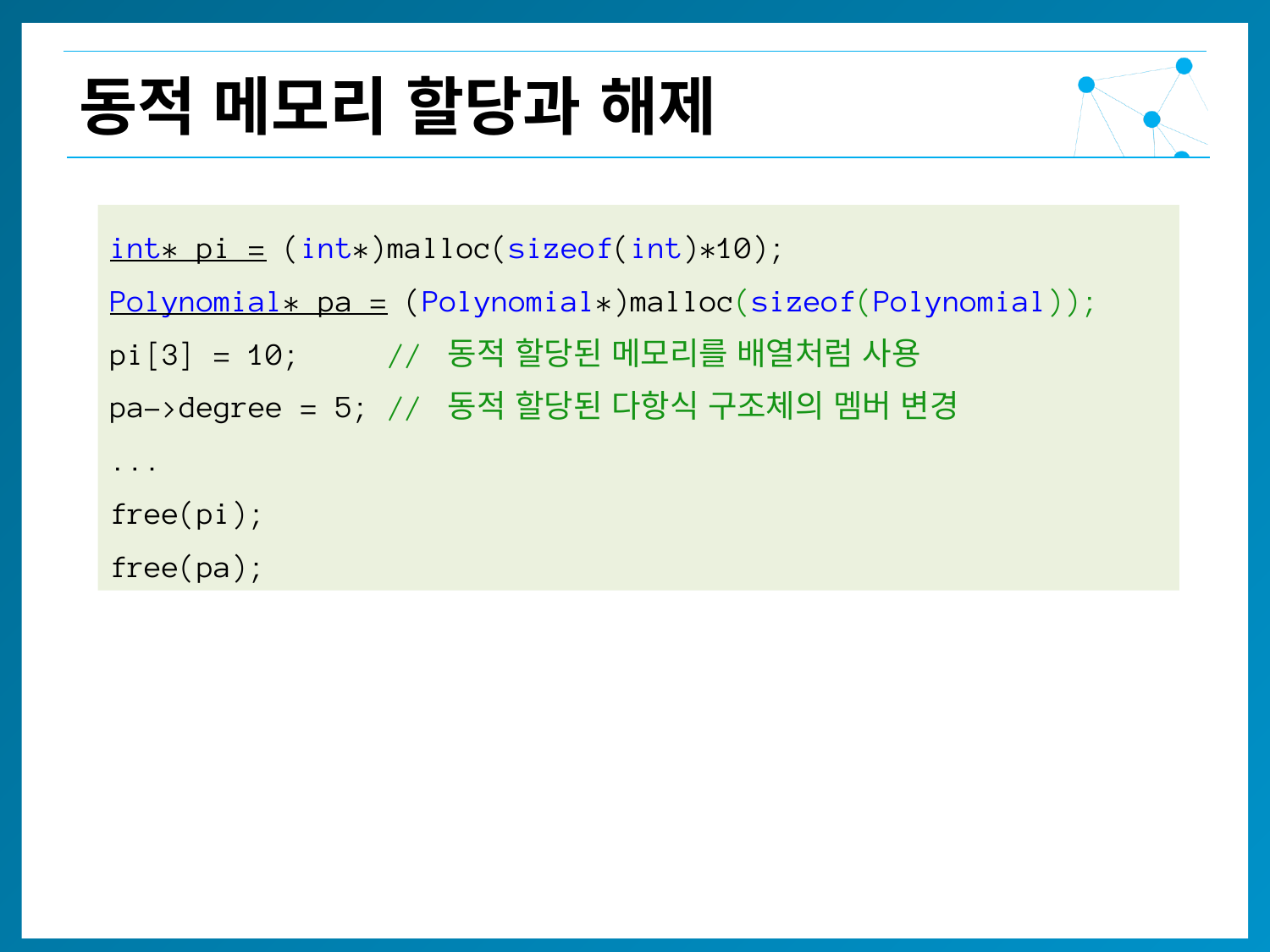

동적 메모리 할당과 해제
int* pi = (int*)malloc(sizeof(int)*10);
Polynomial* pa = (Polynomial*)malloc(sizeof(Polynomial));
pi[3] = 10;     // 동적 할당된 메모리를 배열처럼 사용
pa->degree = 5; // 동적 할당된 다항식 구조체의 멤버 변경
...
free(pi);
free(pa);